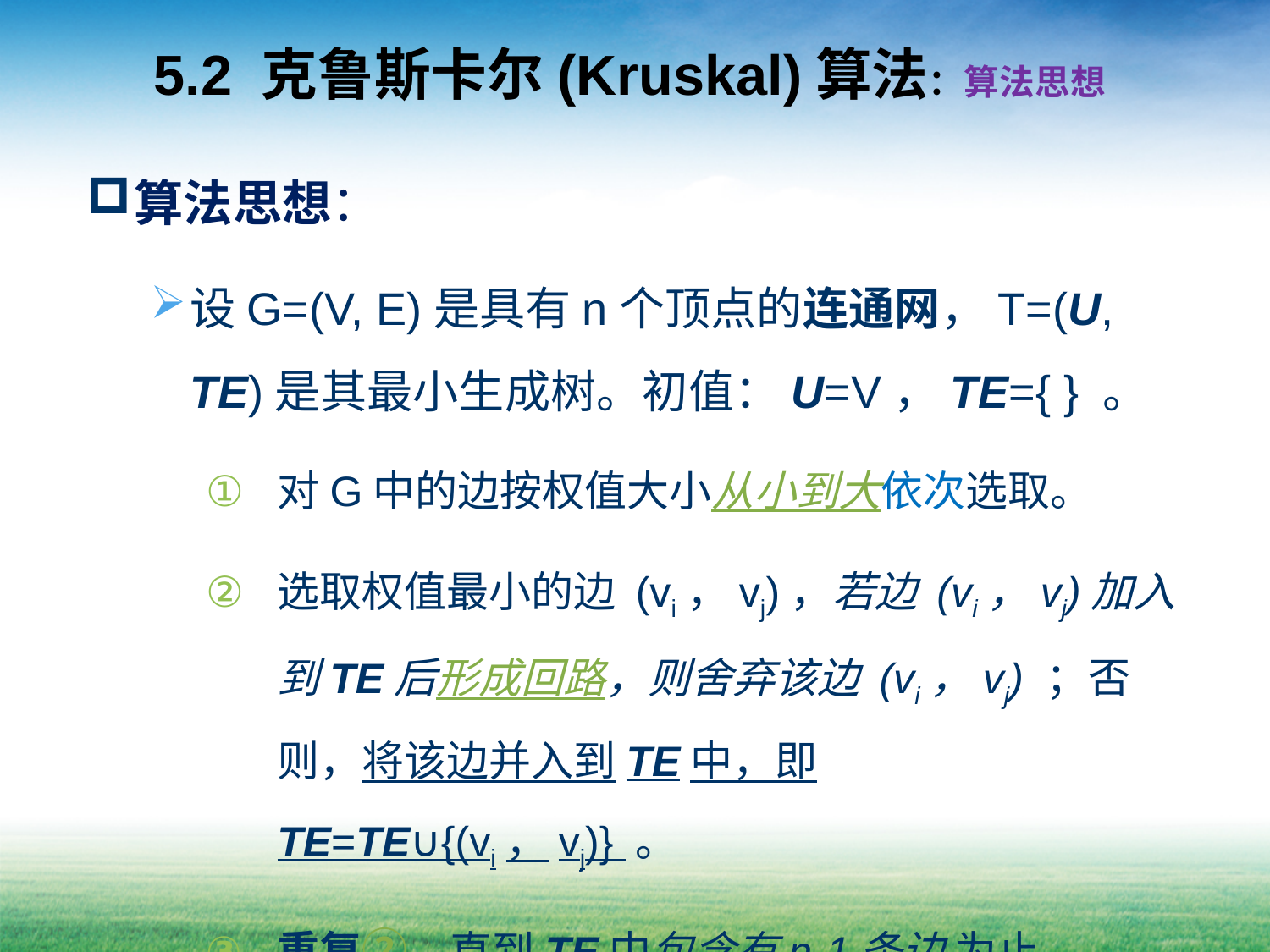

# 5.2 克鲁斯卡尔(Kruskal)算法：算法思想
算法思想：
设G=(V, E)是具有n个顶点的连通网，T=(U, TE)是其最小生成树。初值：U=V，TE={ } 。
对G中的边按权值大小从小到大依次选取。
选取权值最小的边 (vi，vj)，若边 (vi，vj)加入到TE后形成回路，则舍弃该边 (vi，vj) ；否则，将该边并入到TE中，即TE=TE∪{(vi，vj)} 。
重复②，直到TE中包含有n-1条边 为止。